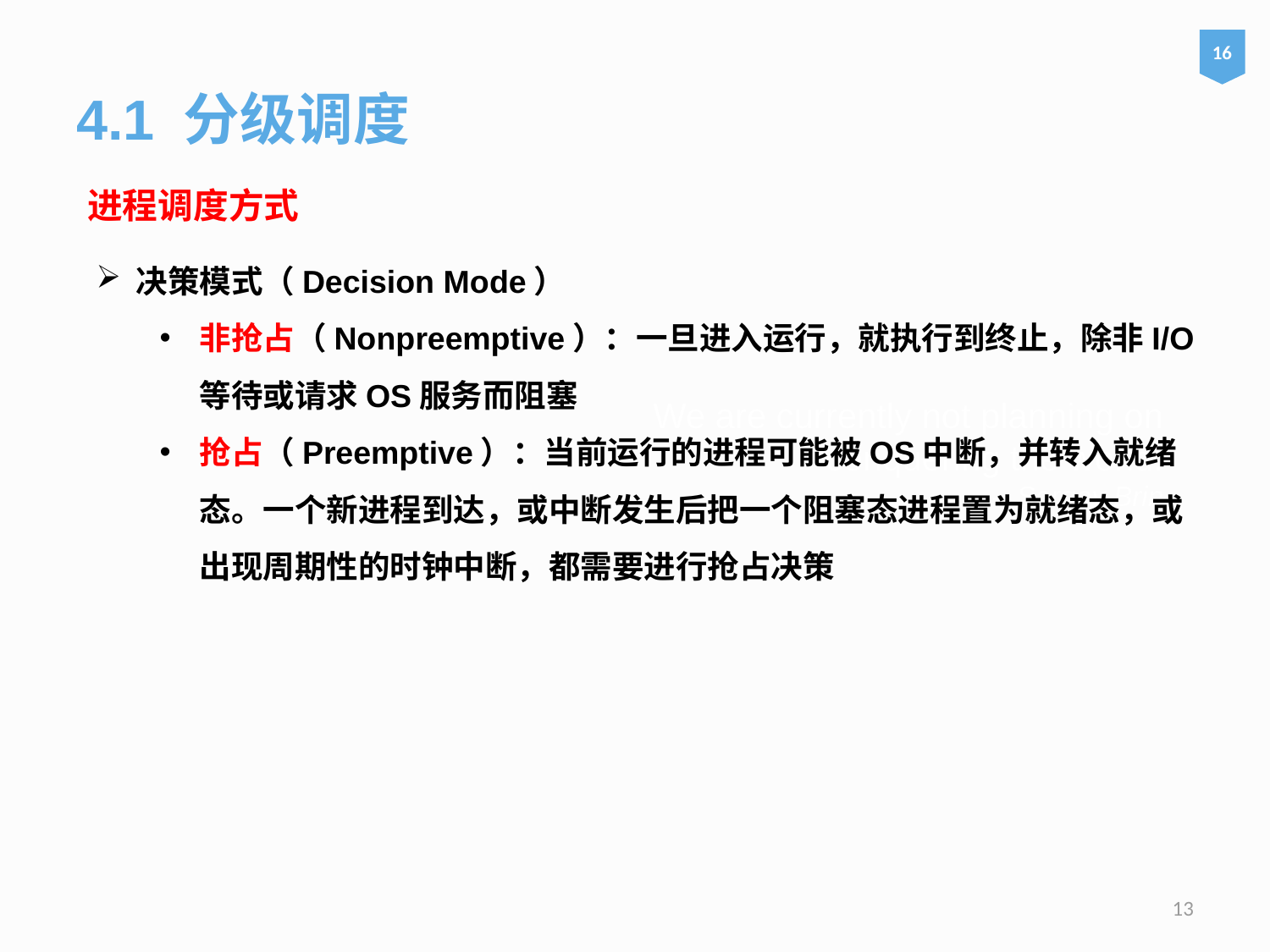

16
4.1 分级调度
进程调度方式
决策模式（Decision Mode）
非抢占（Nonpreemptive）：一旦进入运行，就执行到终止，除非I/O等待或请求OS服务而阻塞
抢占（Preemptive）：当前运行的进程可能被OS中断，并转入就绪态。一个新进程到达，或中断发生后把一个阻塞态进程置为就绪态，或出现周期性的时钟中断，都需要进行抢占决策

# We are currently not planning on conquering the world. – Sergey Brin
13